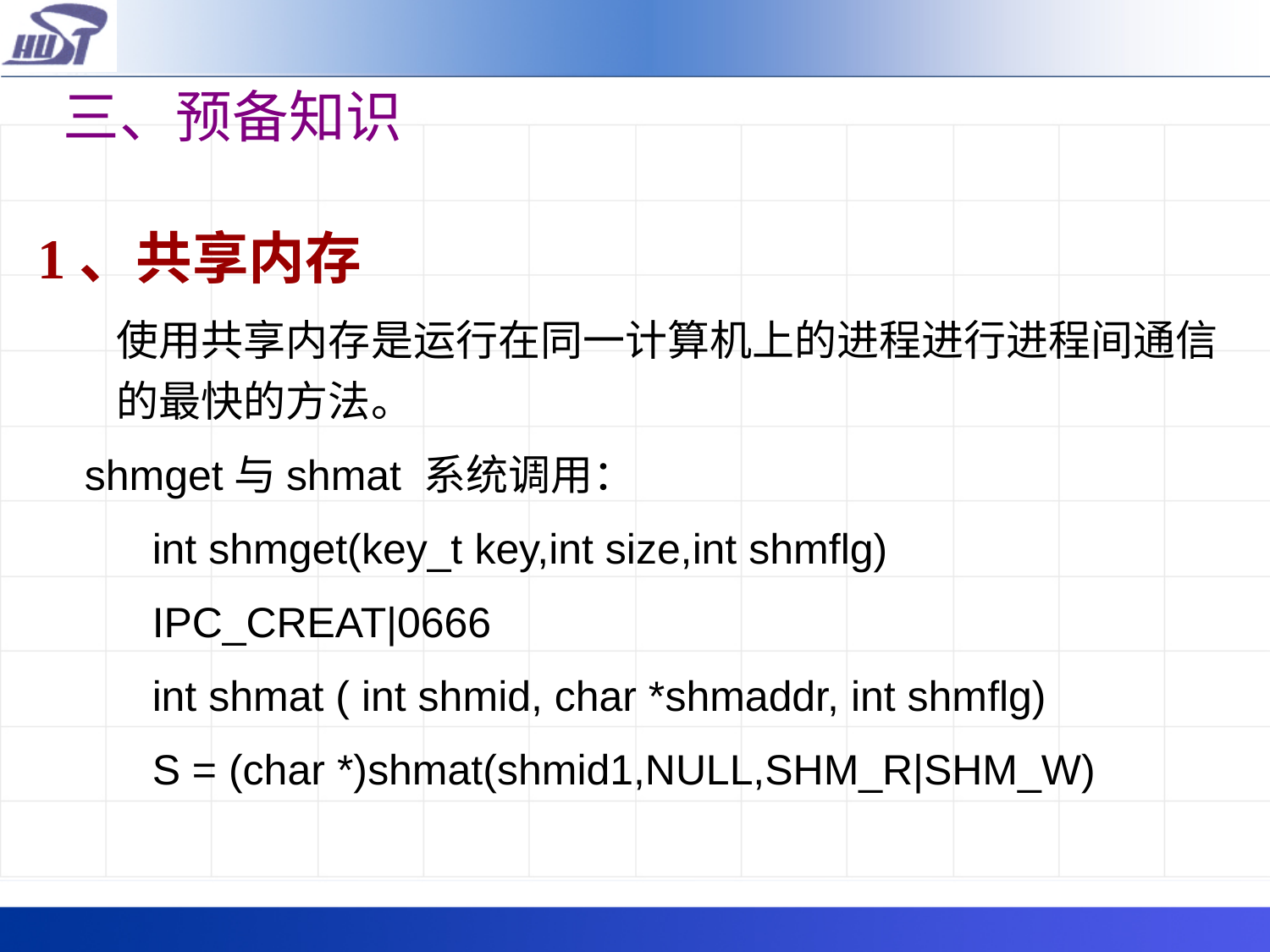

# 三、预备知识
1、共享内存
	使用共享内存是运行在同一计算机上的进程进行进程间通信的最快的方法。
    shmget与shmat 系统调用：
	   int shmget(key_t key,int size,int shmflg)
	   IPC_CREAT|0666
	   int shmat ( int shmid, char *shmaddr, int shmflg)
	   S = (char *)shmat(shmid1,NULL,SHM_R|SHM_W)